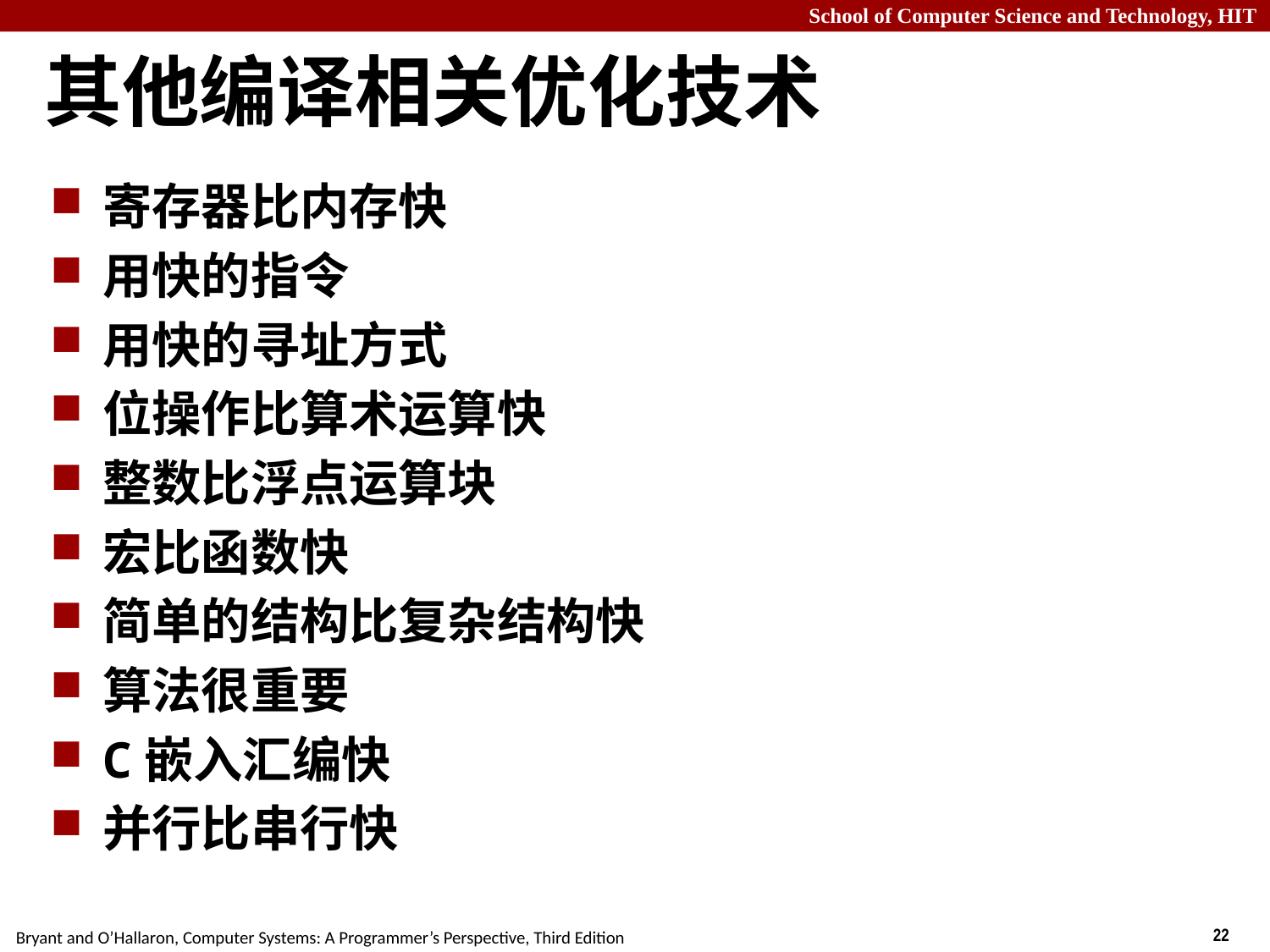

# 其他编译相关优化技术
寄存器比内存快
用快的指令
用快的寻址方式
位操作比算术运算快
整数比浮点运算块
宏比函数快
简单的结构比复杂结构快
算法很重要
C嵌入汇编快
并行比串行快